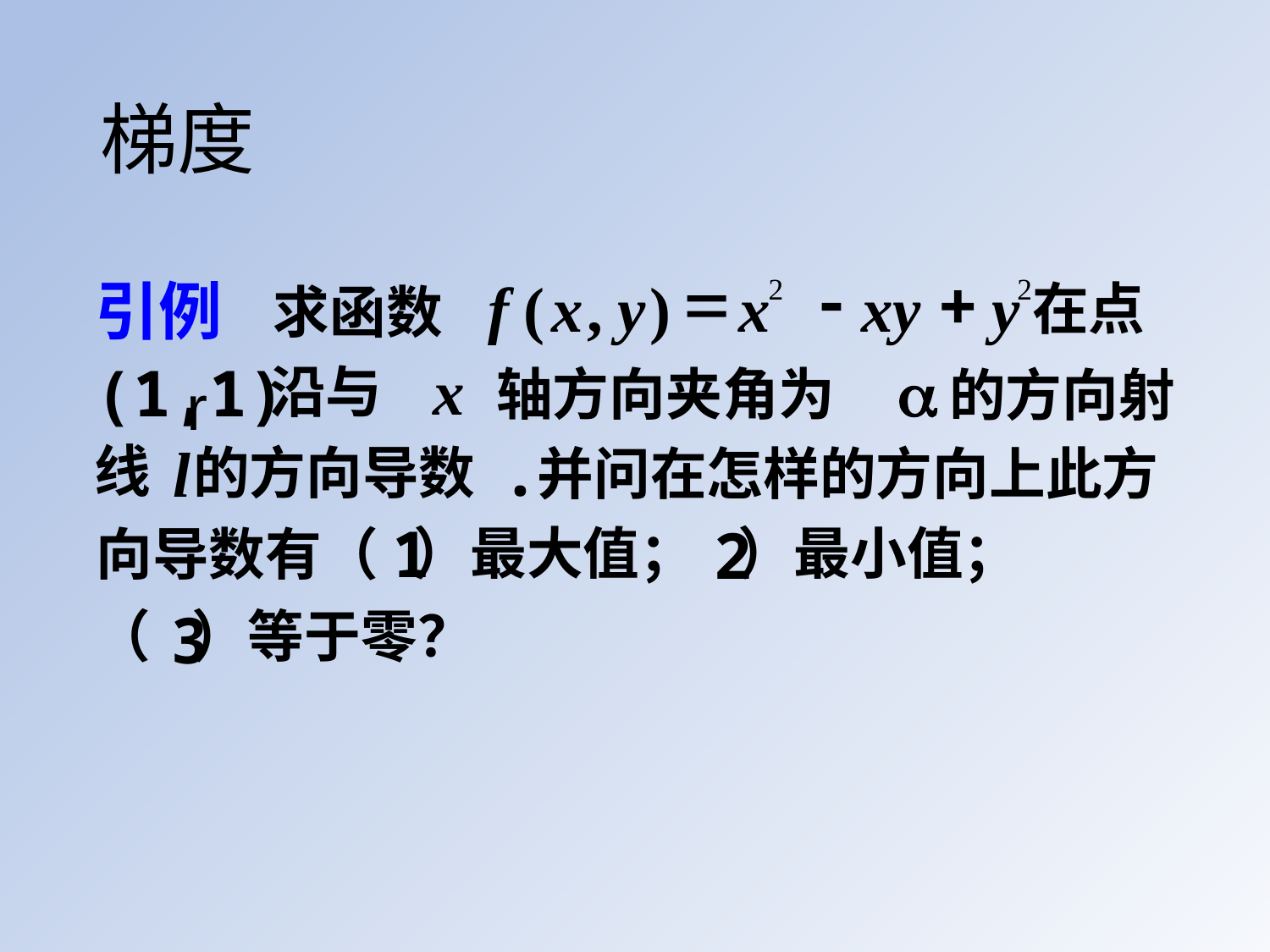

# 梯度
=
−
+
f
(
x
,
y
)
x
xy
y
2
2
引例

在点
求函数
x
α
(1,1)

沿与
轴方向夹角为
的方向射
r
l
.
线
的方向导数
并问在怎样的方向上此方
1
 2
）最大值；
）最小值；
向导数有（

（
3
）等于零？